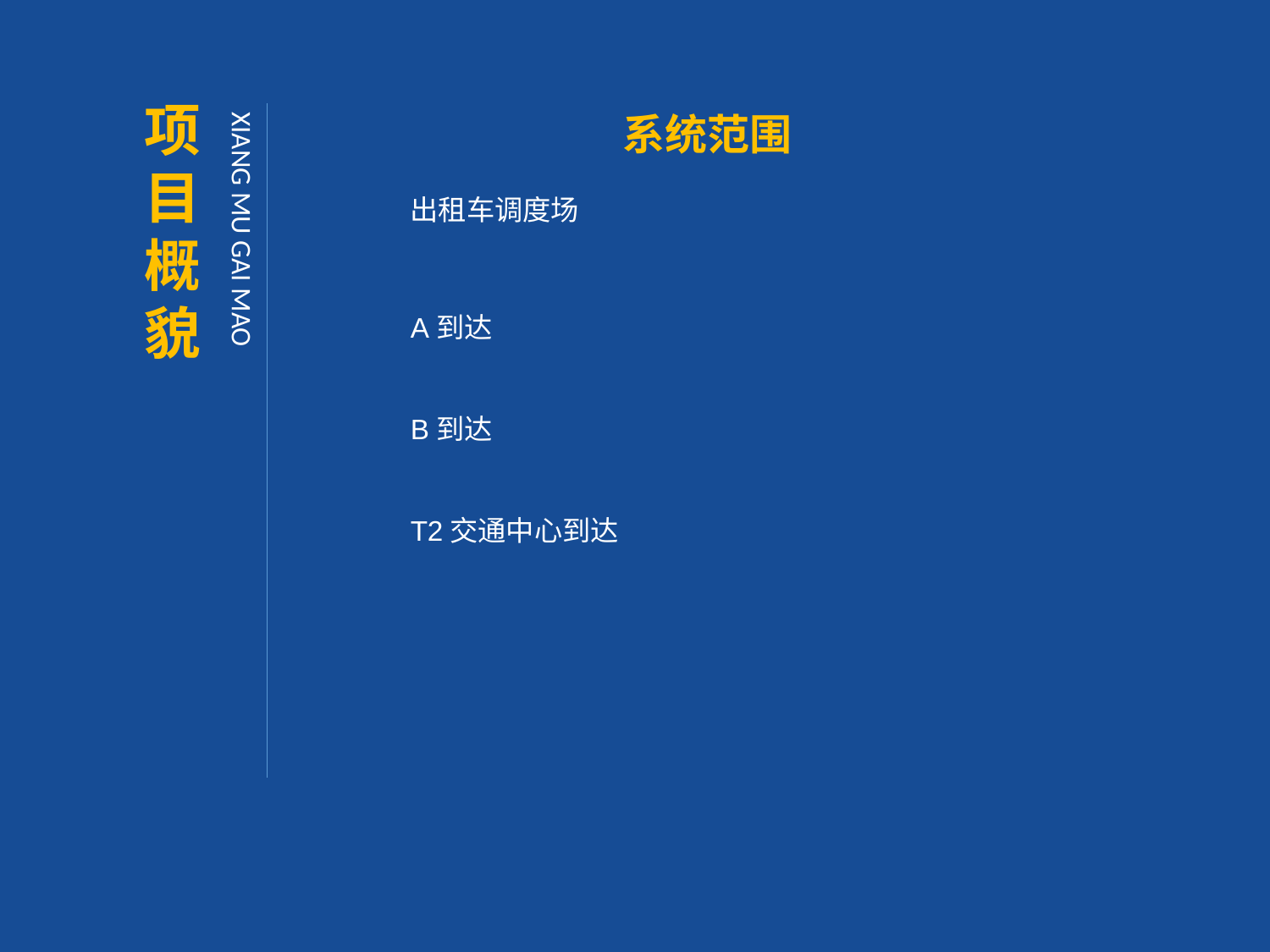

系统范围
出租车调度场

A到达

B到达

T2交通中心到达
项目概貌
XIANG MU GAI MAO